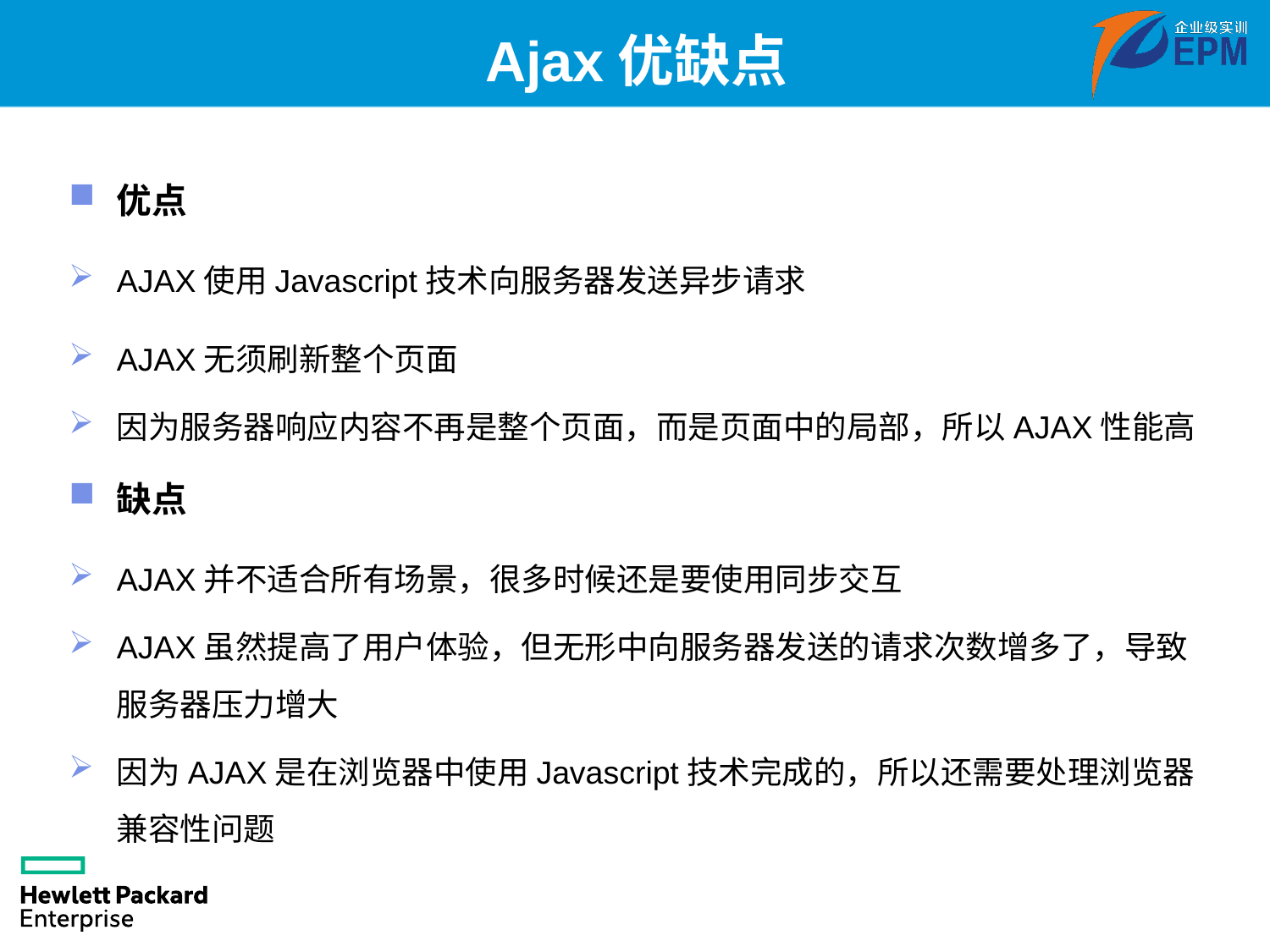

# Ajax优缺点
优点
AJAX使用Javascript技术向服务器发送异步请求
AJAX无须刷新整个页面
因为服务器响应内容不再是整个页面，而是页面中的局部，所以AJAX性能高
缺点
AJAX并不适合所有场景，很多时候还是要使用同步交互
AJAX虽然提高了用户体验，但无形中向服务器发送的请求次数增多了，导致服务器压力增大
因为AJAX是在浏览器中使用Javascript技术完成的，所以还需要处理浏览器兼容性问题